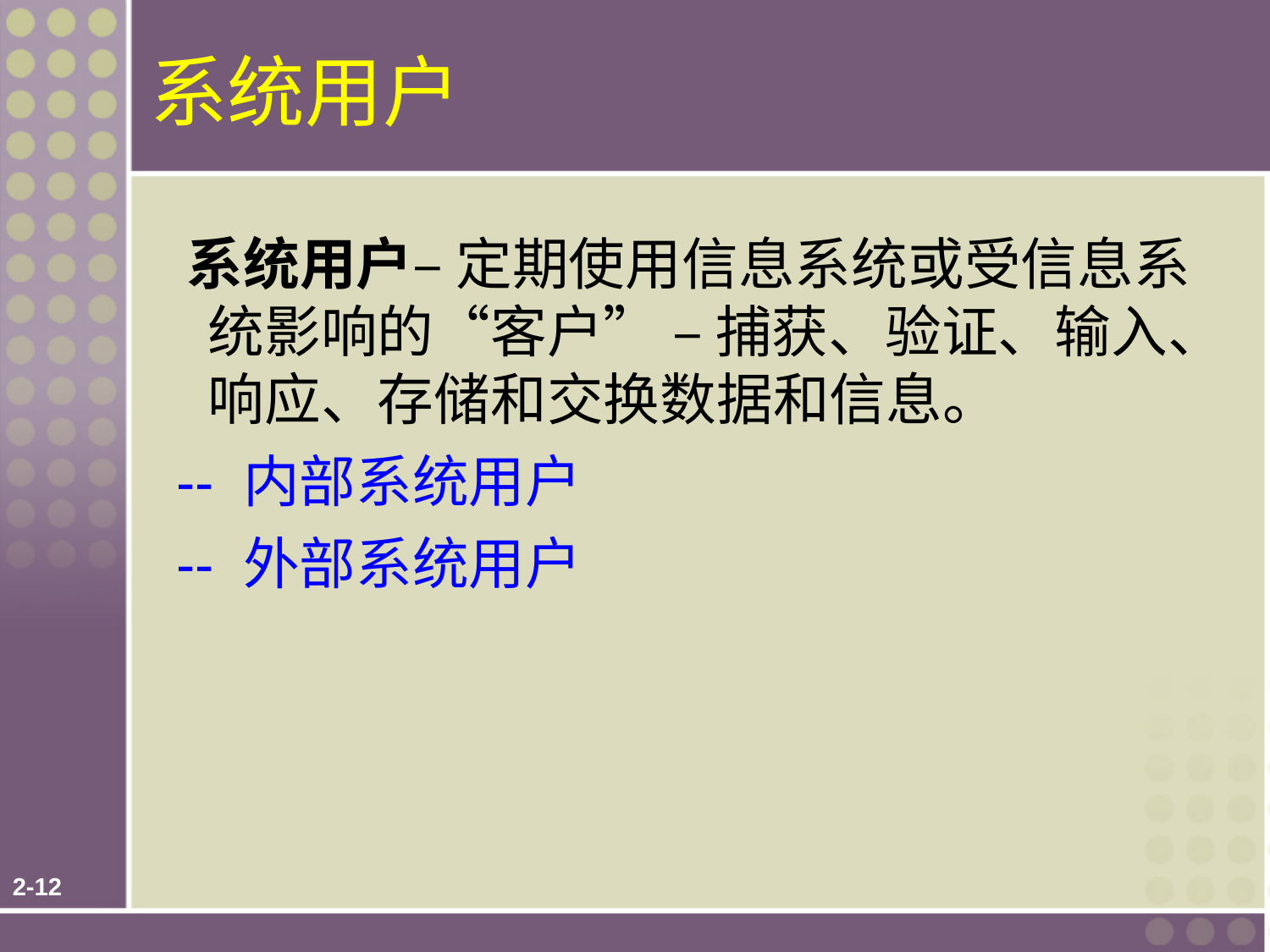

系统用户
 系统用户– 定期使用信息系统或受信息系统影响的“客户” – 捕获、验证、输入、响应、存储和交换数据和信息。
 -- 内部系统用户
 -- 外部系统用户

2-12